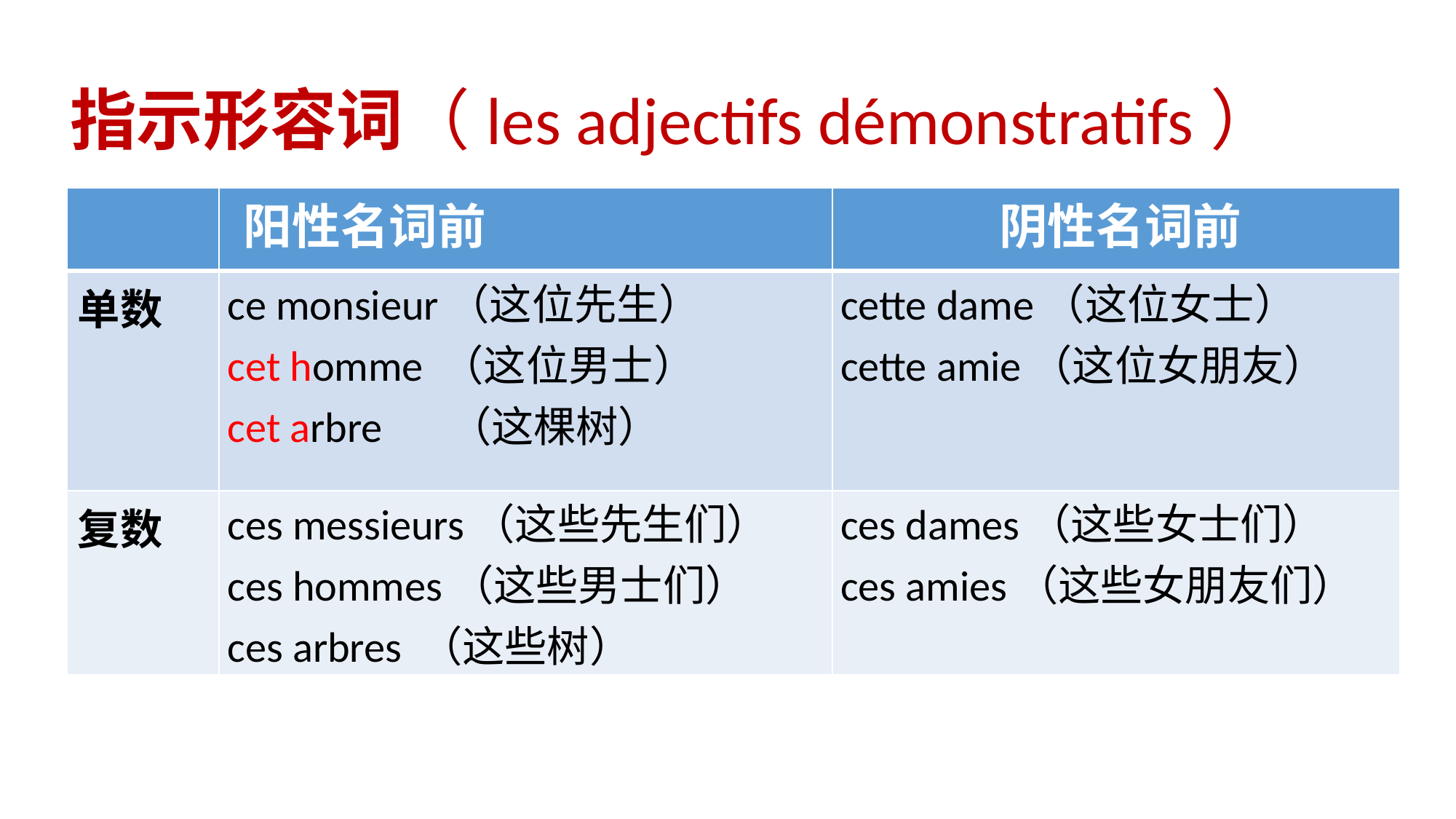

# 指示形容词（les adjectifs démonstratifs）
|  | 阳性名词前 | 阴性名词前 |
| --- | --- | --- |
| 单数 | ce monsieur（这位先生） cet homme （这位男士） cet arbre （这棵树） | cette dame（这位女士） cette amie（这位女朋友） |
| 复数 | ces messieurs（这些先生们） ces hommes（这些男士们） ces arbres （这些树） | ces dames（这些女士们） ces amies（这些女朋友们） |